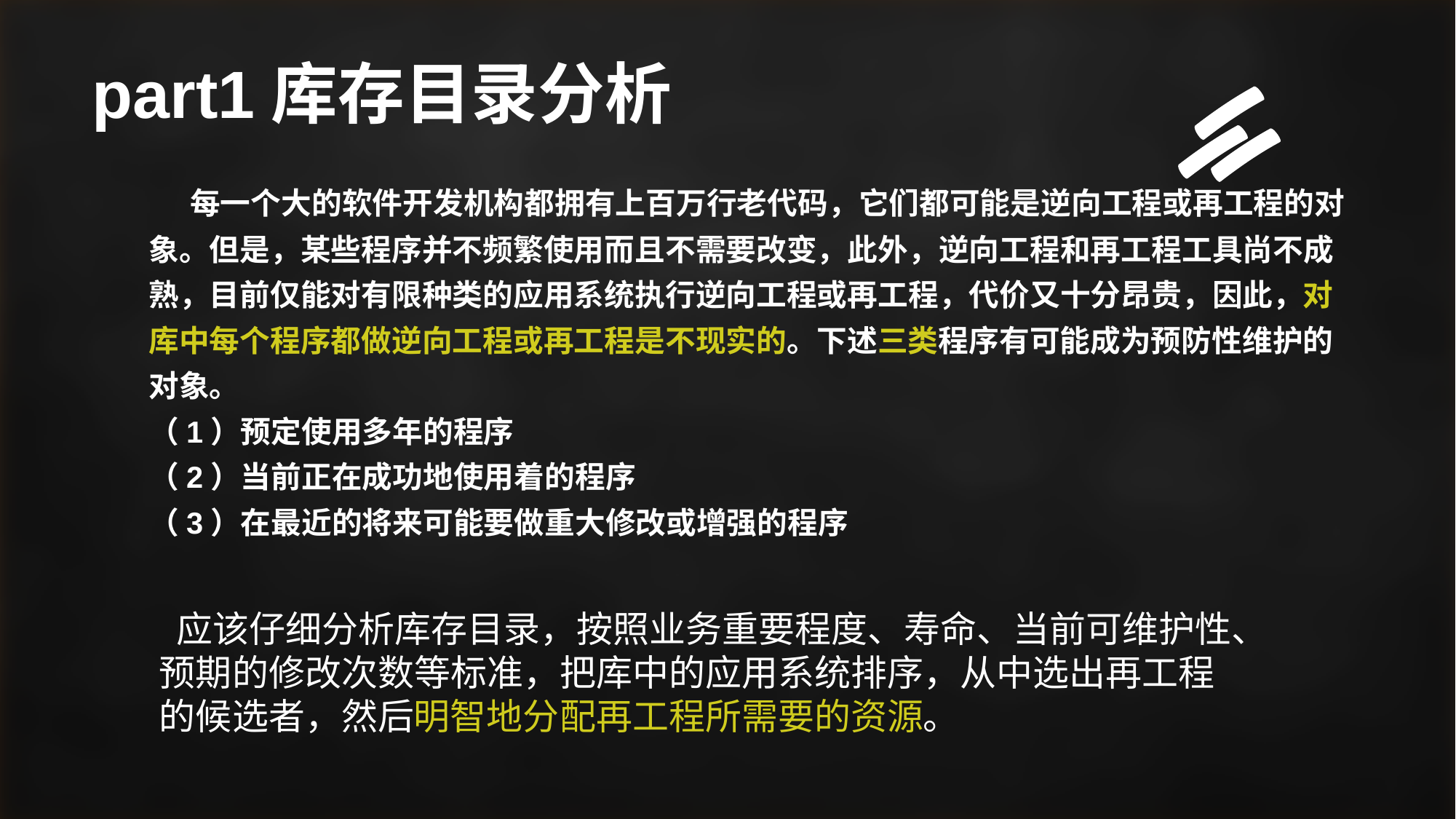

# part1库存目录分析

    每一个大的软件开发机构都拥有上百万行老代码，它们都可能是逆向工程或再工程的对象。但是，某些程序并不频繁使用而且不需要改变，此外，逆向工程和再工程工具尚不成熟，目前仅能对有限种类的应用系统执行逆向工程或再工程，代价又十分昂贵，因此，对库中每个程序都做逆向工程或再工程是不现实的。下述三类程序有可能成为预防性维护的对象。
（1）预定使用多年的程序
（2）当前正在成功地使用着的程序
（3）在最近的将来可能要做重大修改或增强的程序

 应该仔细分析库存目录，按照业务重要程度、寿命、当前可维护性、预期的修改次数等标准，把库中的应用系统排序，从中选出再工程的候选者，然后明智地分配再工程所需要的资源。